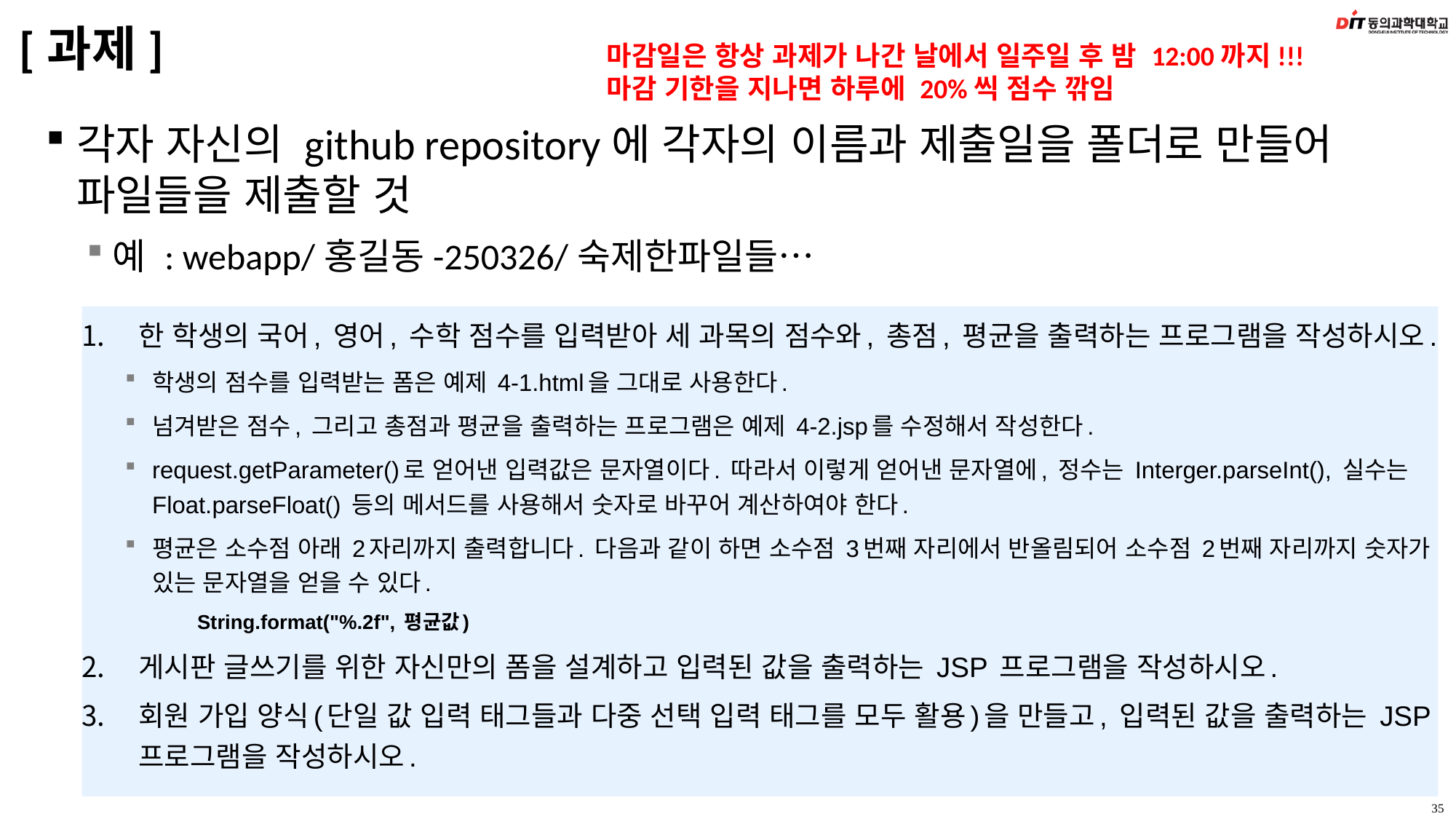

# [과제]
마감일은 항상 과제가 나간 날에서 일주일 후 밤 12:00까지!!!
마감 기한을 지나면 하루에 20%씩 점수 깎임
각자 자신의 github repository에 각자의 이름과 제출일을 폴더로 만들어 파일들을 제출할 것
예 : webapp/홍길동-250326/숙제한파일들…
한 학생의 국어, 영어, 수학 점수를 입력받아 세 과목의 점수와, 총점, 평균을 출력하는 프로그램을 작성하시오.
학생의 점수를 입력받는 폼은 예제 4-1.html을 그대로 사용한다.
넘겨받은 점수, 그리고 총점과 평균을 출력하는 프로그램은 예제 4-2.jsp를 수정해서 작성한다.
request.getParameter()로 얻어낸 입력값은 문자열이다. 따라서 이렇게 얻어낸 문자열에, 정수는 Interger.parseInt(), 실수는 Float.parseFloat() 등의 메서드를 사용해서 숫자로 바꾸어 계산하여야 한다.
평균은 소수점 아래 2자리까지 출력합니다. 다음과 같이 하면 소수점 3번째 자리에서 반올림되어 소수점 2번째 자리까지 숫자가 있는 문자열을 얻을 수 있다.
String.format("%.2f", 평균값)
게시판 글쓰기를 위한 자신만의 폼을 설계하고 입력된 값을 출력하는 JSP 프로그램을 작성하시오.
회원 가입 양식(단일 값 입력 태그들과 다중 선택 입력 태그를 모두 활용)을 만들고, 입력된 값을 출력하는 JSP 프로그램을 작성하시오.
35